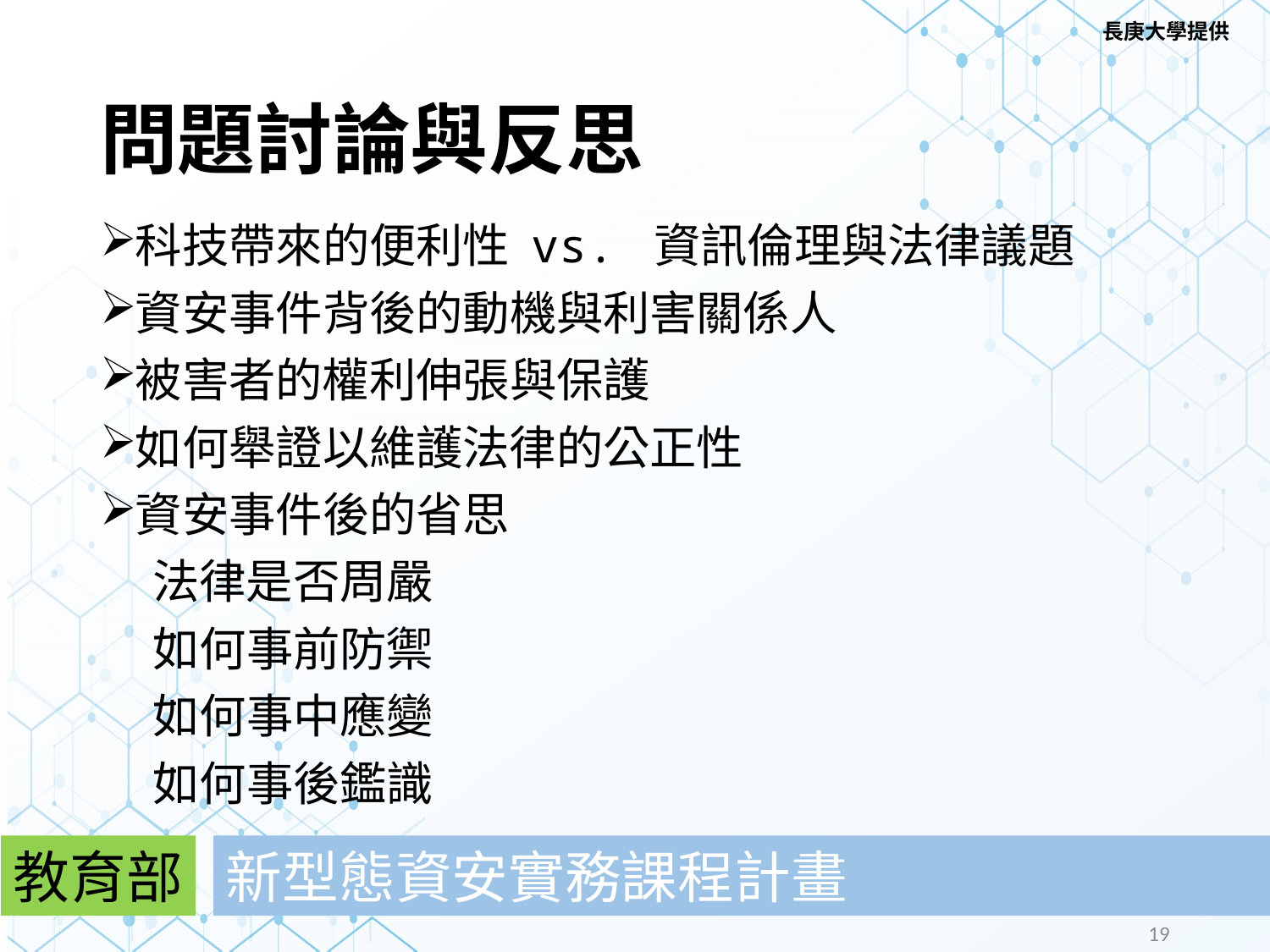

長庚大學提供
# 問題討論與反思
科技帶來的便利性 vs. 資訊倫理與法律議題​
資安事件背後的動機與利害關係人​
被害者的權利伸張與保護​
如何舉證以維護法律的公正性​
資安事件後的省思​
    法律是否周嚴​
    如何事前防禦​
    如何事中應變​
    如何事後鑑識
教育部
新型態資安實務課程計畫
19